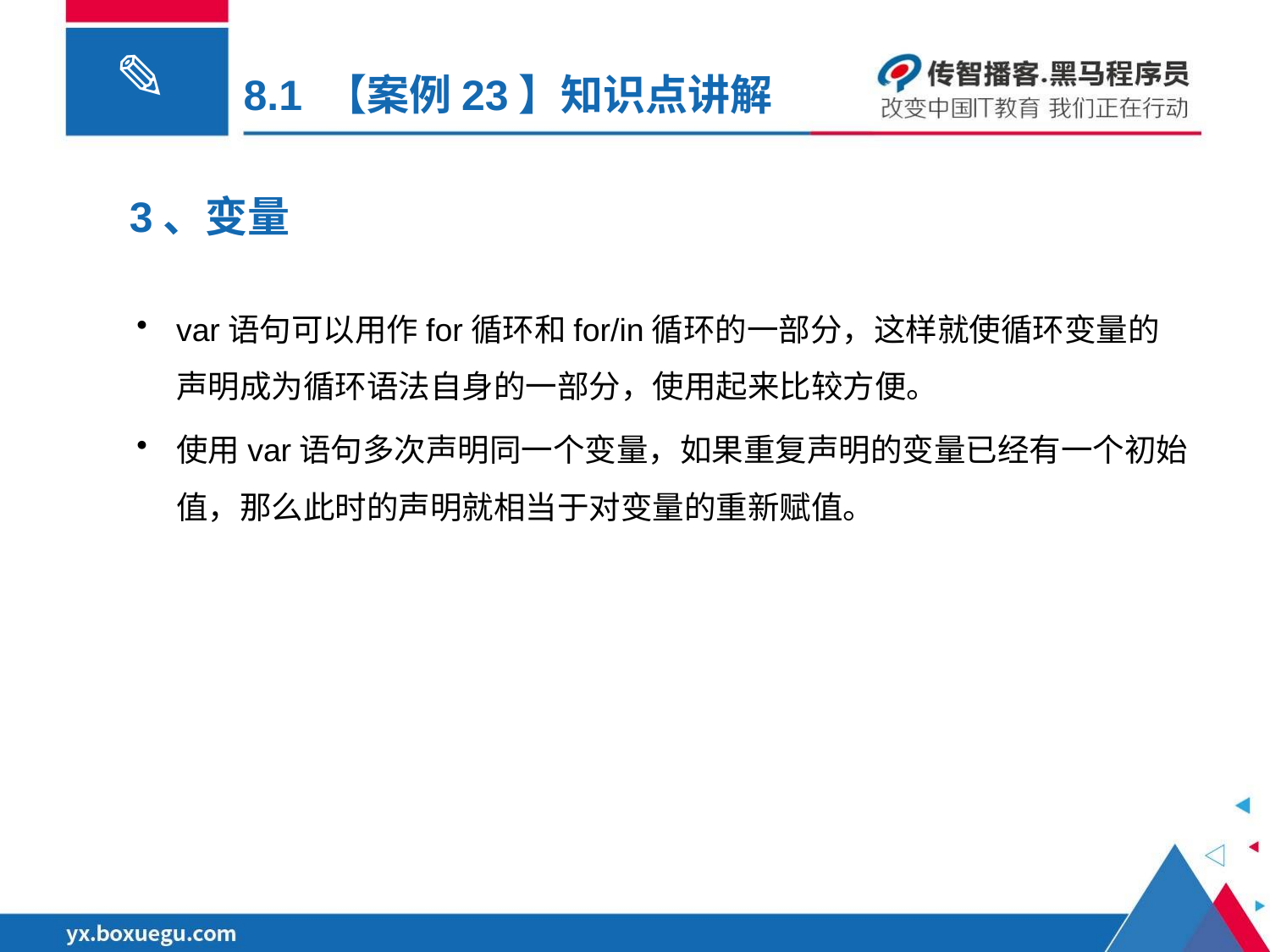

# 8.1 【案例23】知识点讲解
3、变量
var语句可以用作for循环和for/in循环的一部分，这样就使循环变量的声明成为循环语法自身的一部分，使用起来比较方便。
使用var语句多次声明同一个变量，如果重复声明的变量已经有一个初始值，那么此时的声明就相当于对变量的重新赋值。